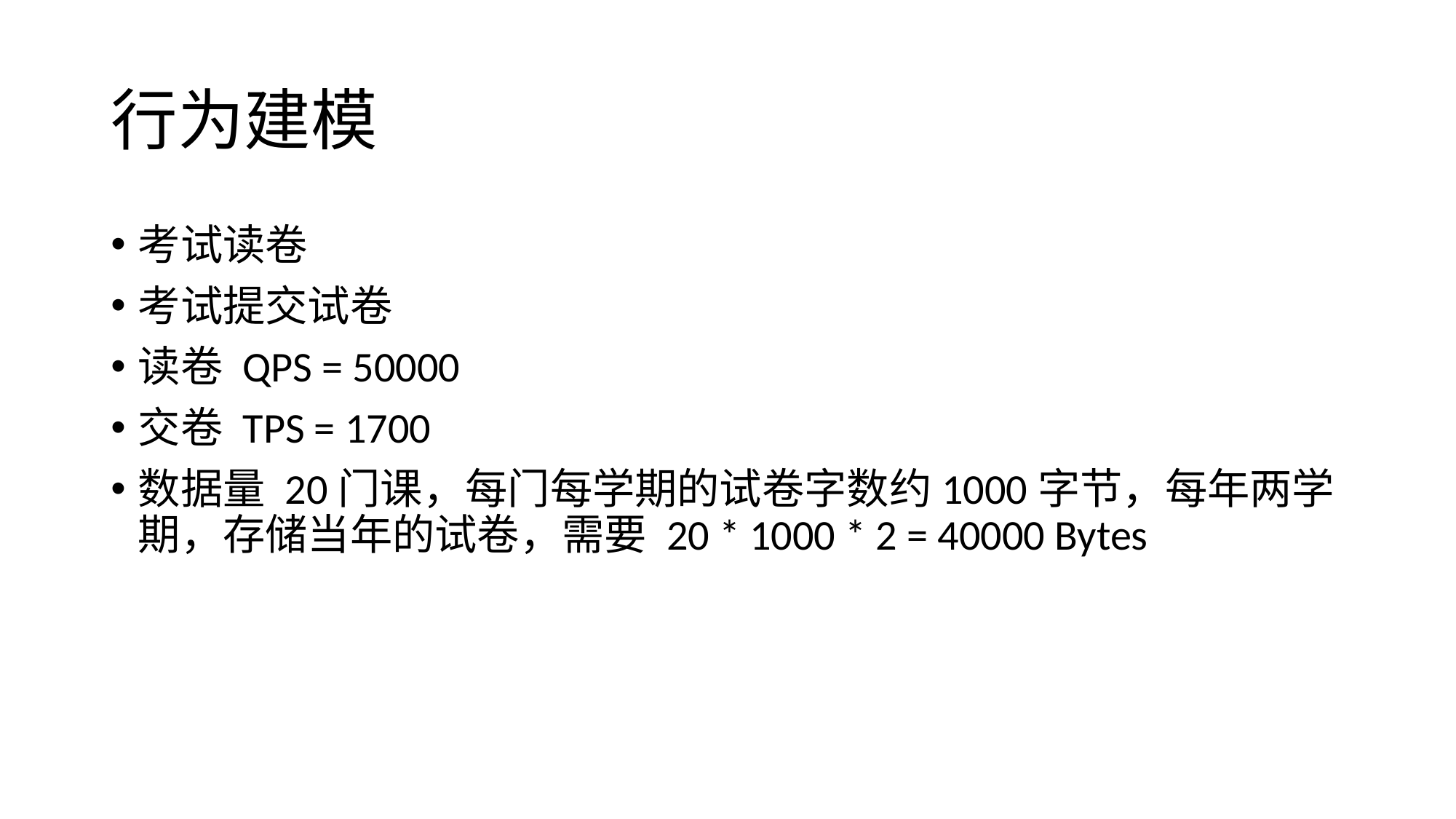

# 行为建模
考试读卷
考试提交试卷
读卷 QPS = 50000
交卷 TPS = 1700
数据量 20门课，每门每学期的试卷字数约1000字节，每年两学期，存储当年的试卷，需要 20 * 1000 * 2 = 40000 Bytes